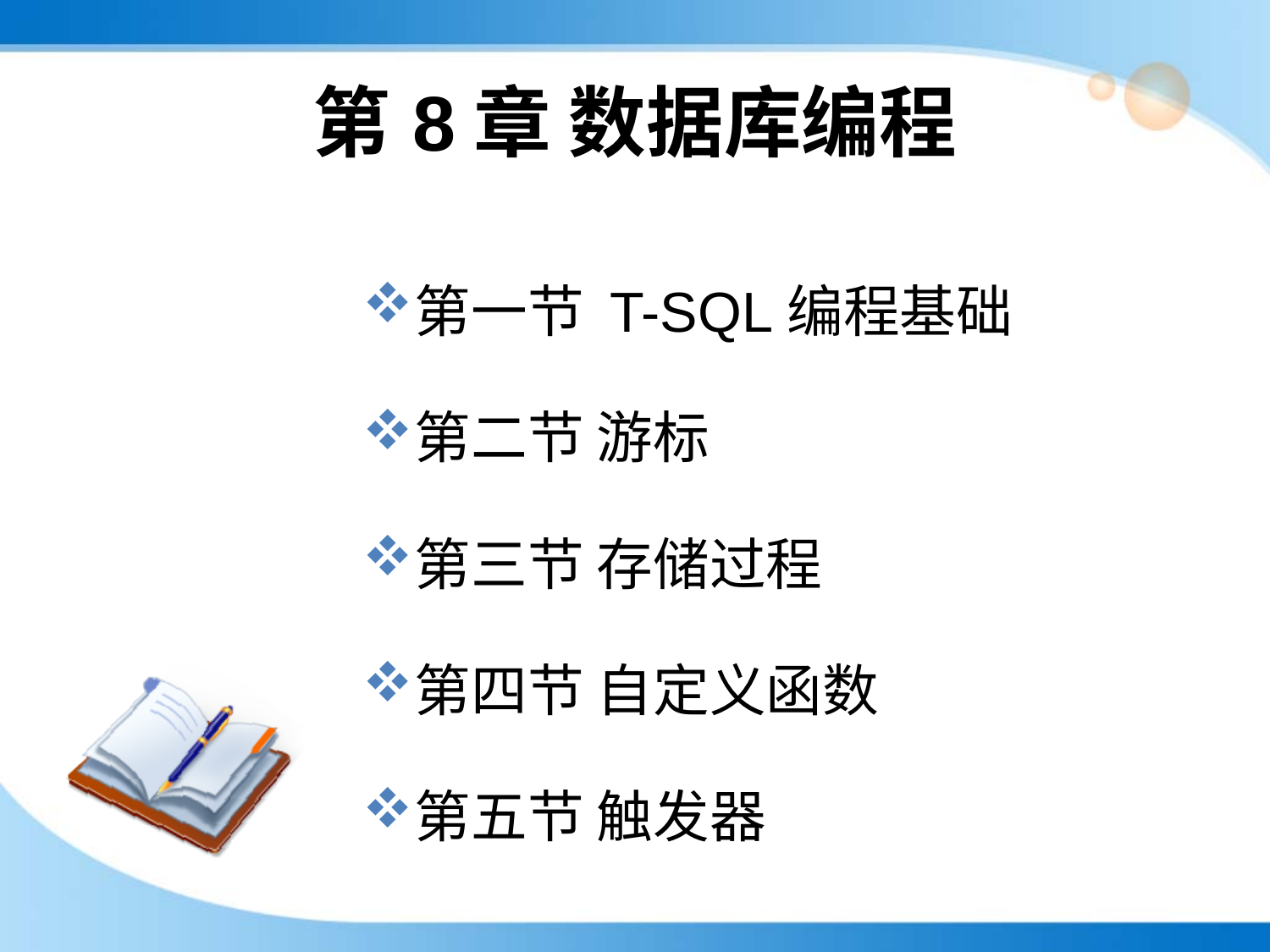

# 第8章 数据库编程
第一节 T-SQL编程基础
第二节 游标
第三节 存储过程
第四节 自定义函数
第五节 触发器